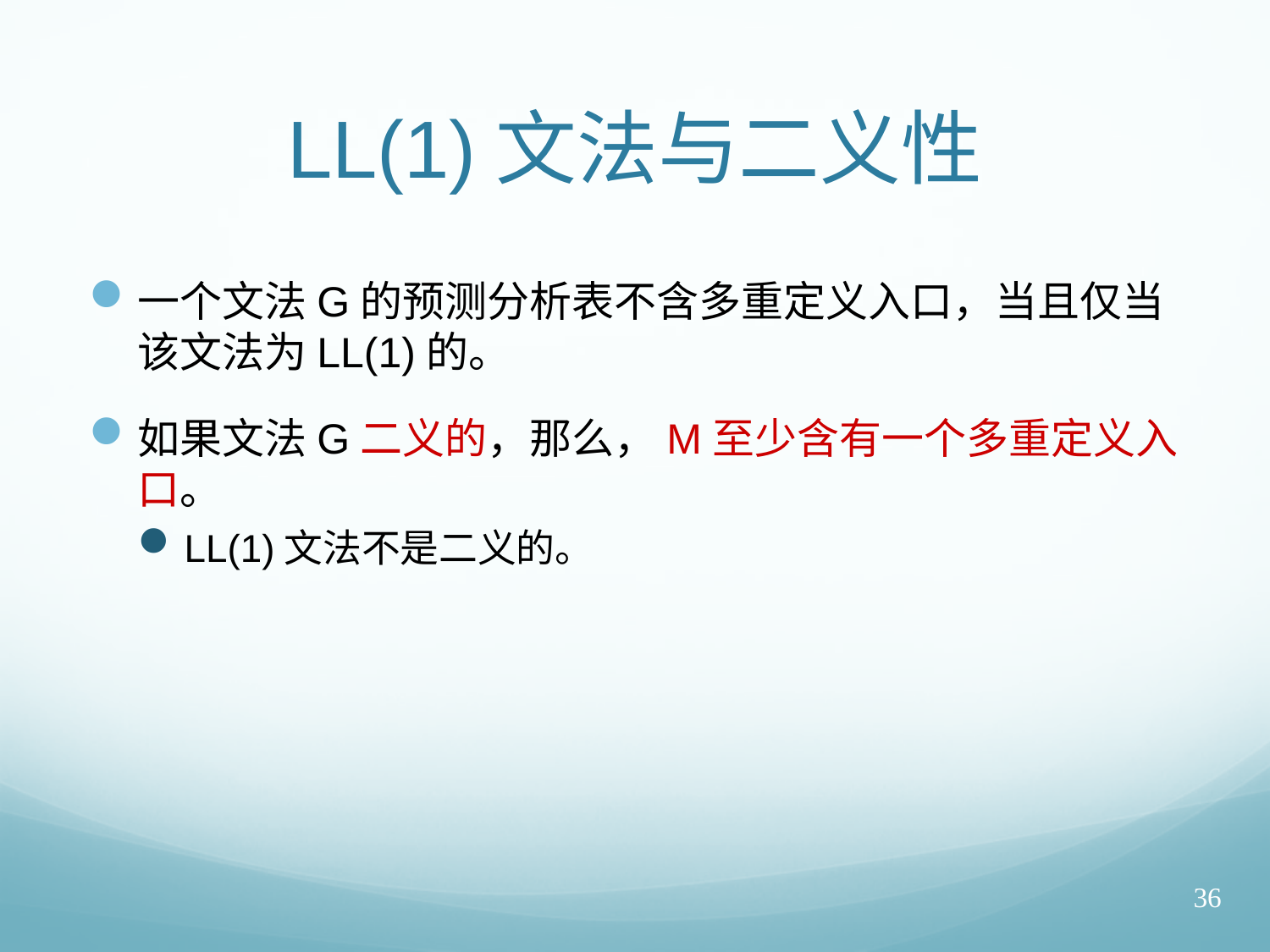

# LL(1)文法与二义性
一个文法G的预测分析表不含多重定义入口，当且仅当该文法为LL(1)的。
如果文法G二义的，那么，M至少含有一个多重定义入口。
LL(1)文法不是二义的。
36